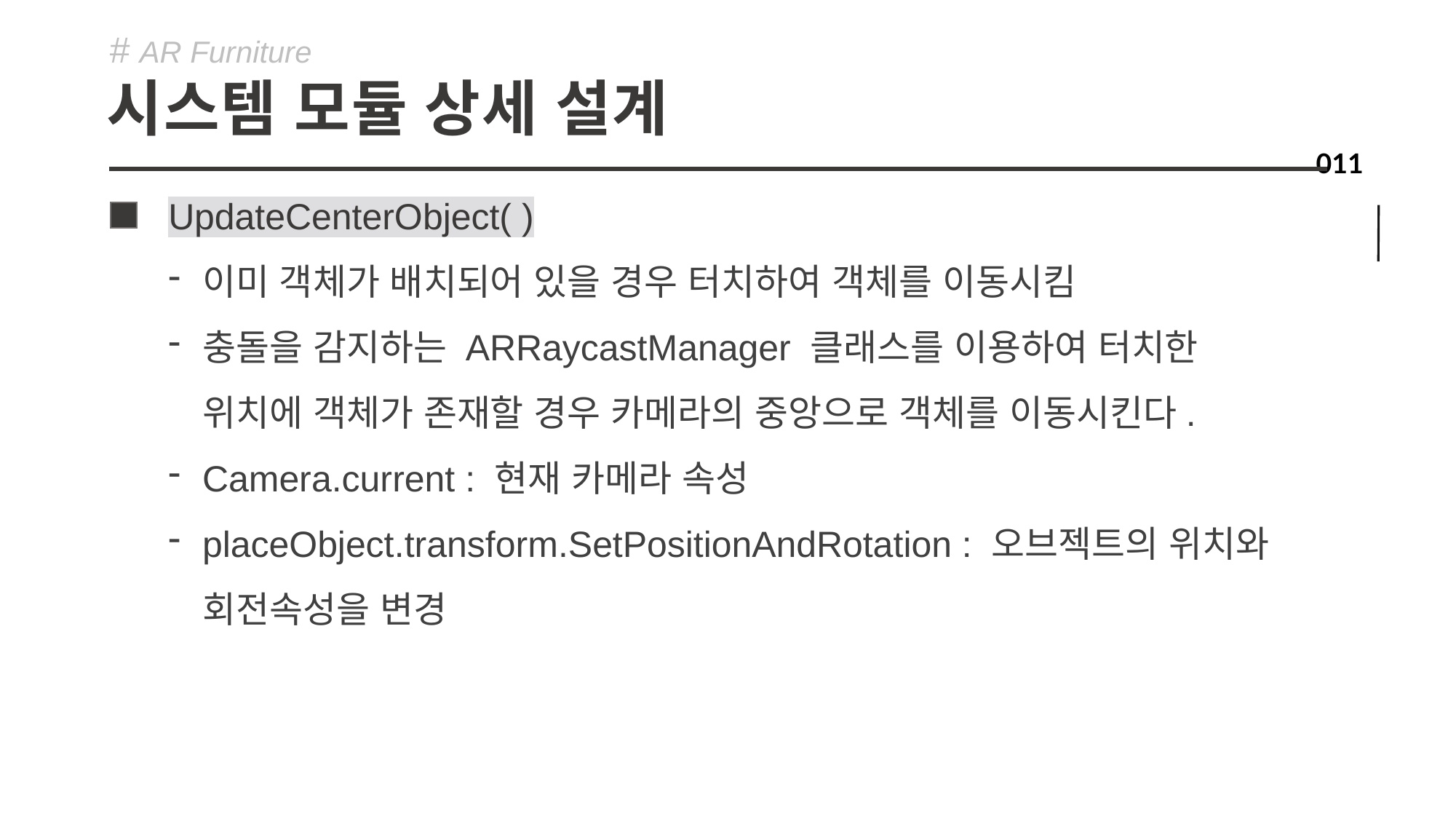

# AR Furniture
시스템 모듈 상세 설계
UpdateCenterObject( )
이미 객체가 배치되어 있을 경우 터치하여 객체를 이동시킴
충돌을 감지하는 ARRaycastManager 클래스를 이용하여 터치한 위치에 객체가 존재할 경우 카메라의 중앙으로 객체를 이동시킨다.
Camera.current : 현재 카메라 속성
placeObject.transform.SetPositionAndRotation : 오브젝트의 위치와 회전속성을 변경